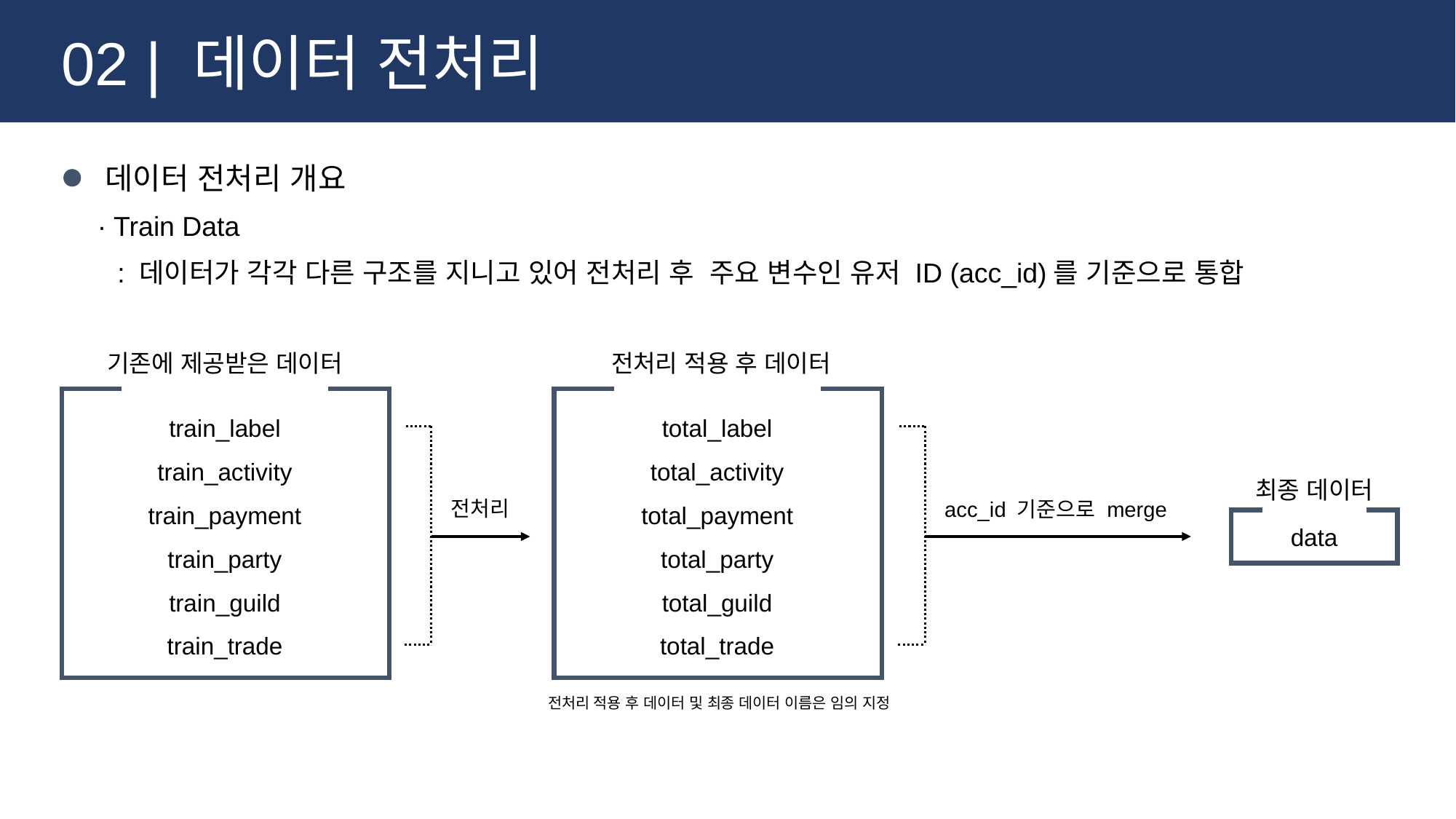

02 | 데이터 전처리
 데이터 전처리 개요

 · Train Data
 : 데이터가 각각 다른 구조를 지니고 있어 전처리 후  주요 변수인 유저 ID (acc_id)를 기준으로 통합
기존에 제공받은 데이터

train_label
train_activity
train_payment
train_party
train_guild
train_trade

전처리 적용 후 데이터

total_label
total_activity
total_payment
total_party
total_guild
total_trade

최종 데이터

전처리
acc_id 기준으로 merge
data
전처리 적용 후 데이터 및 최종 데이터 이름은 임의 지정
8